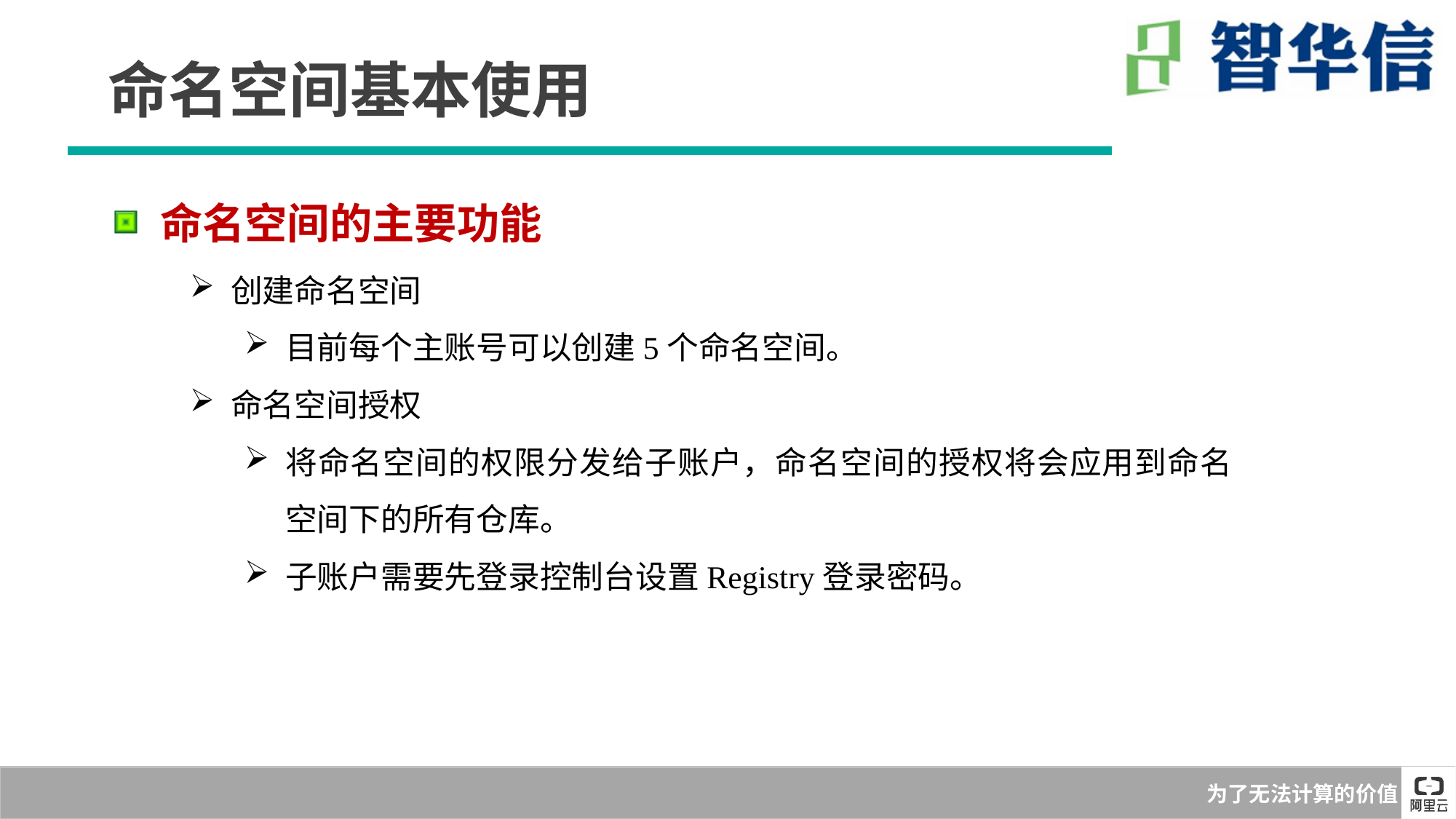

命名空间基本使用
 命名空间的主要功能
创建命名空间
目前每个主账号可以创建5个命名空间。
命名空间授权
将命名空间的权限分发给子账户，命名空间的授权将会应用到命名空间下的所有仓库。
子账户需要先登录控制台设置Registry登录密码。